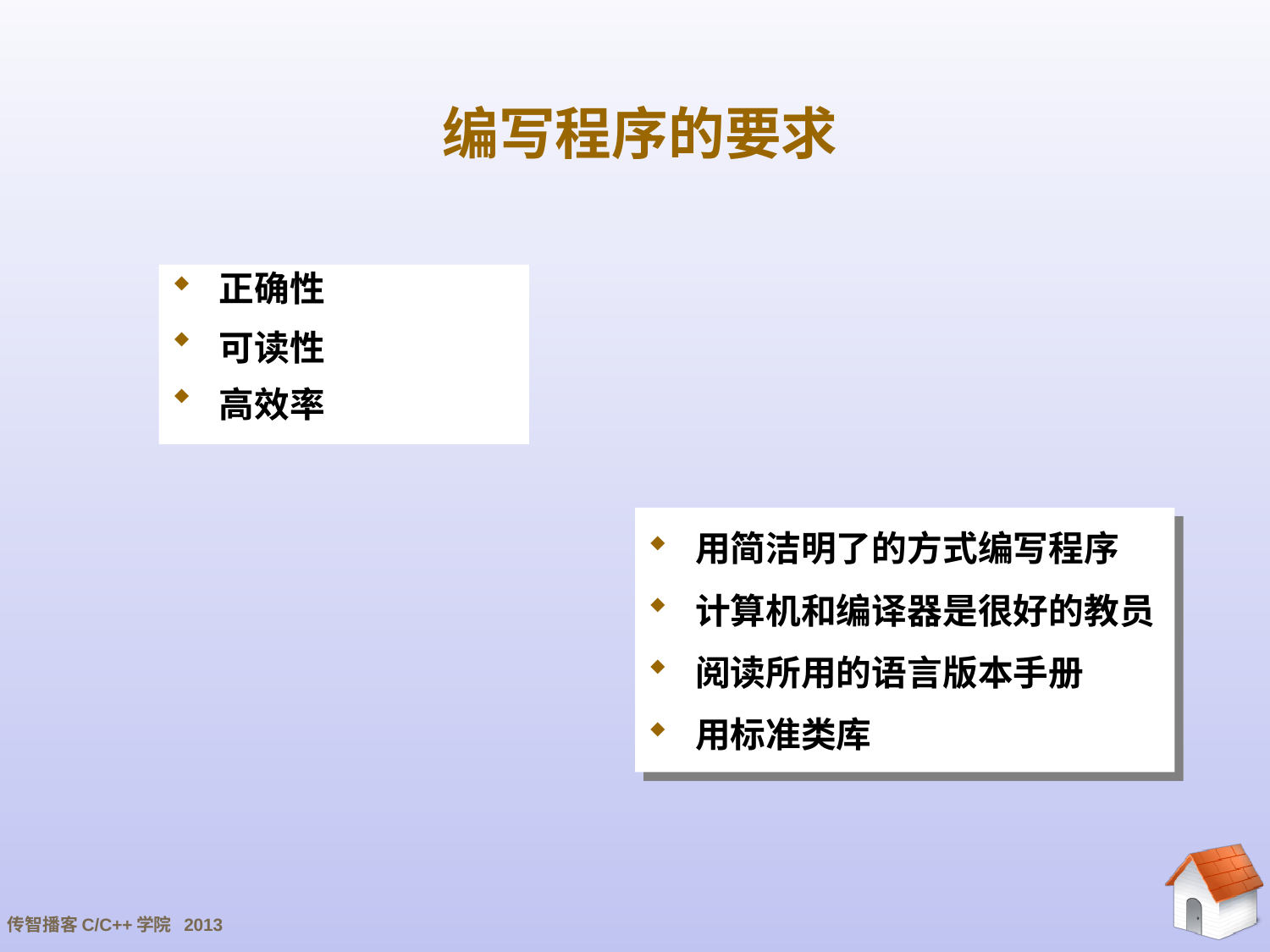

# 编写程序的要求
正确性

可读性

高效率
用简洁明了的方式编写程序
计算机和编译器是很好的教员
阅读所用的语言版本手册
用标准类库